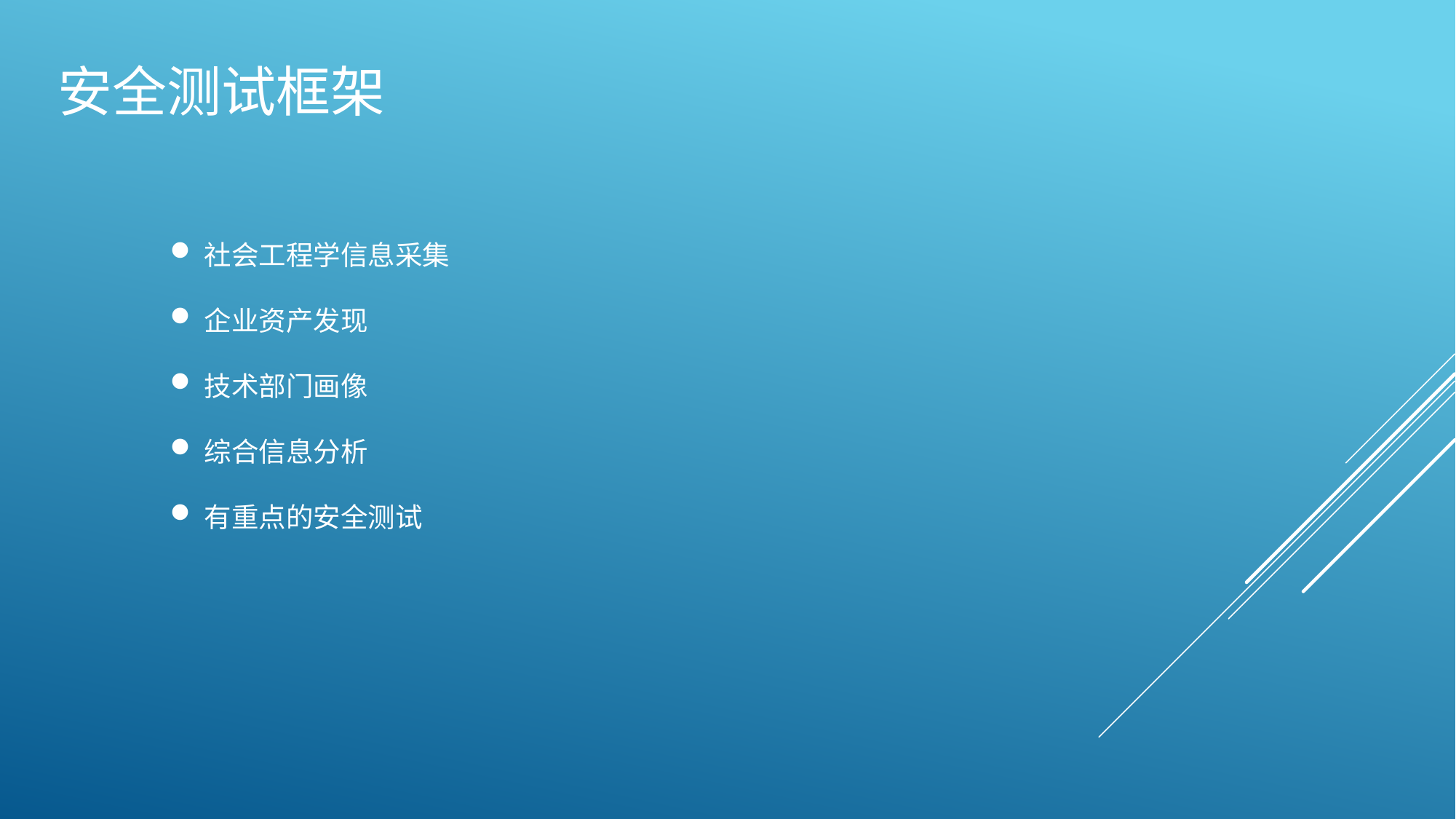

# 安全测试框架
社会工程学信息采集

企业资产发现

技术部门画像

综合信息分析

有重点的安全测试